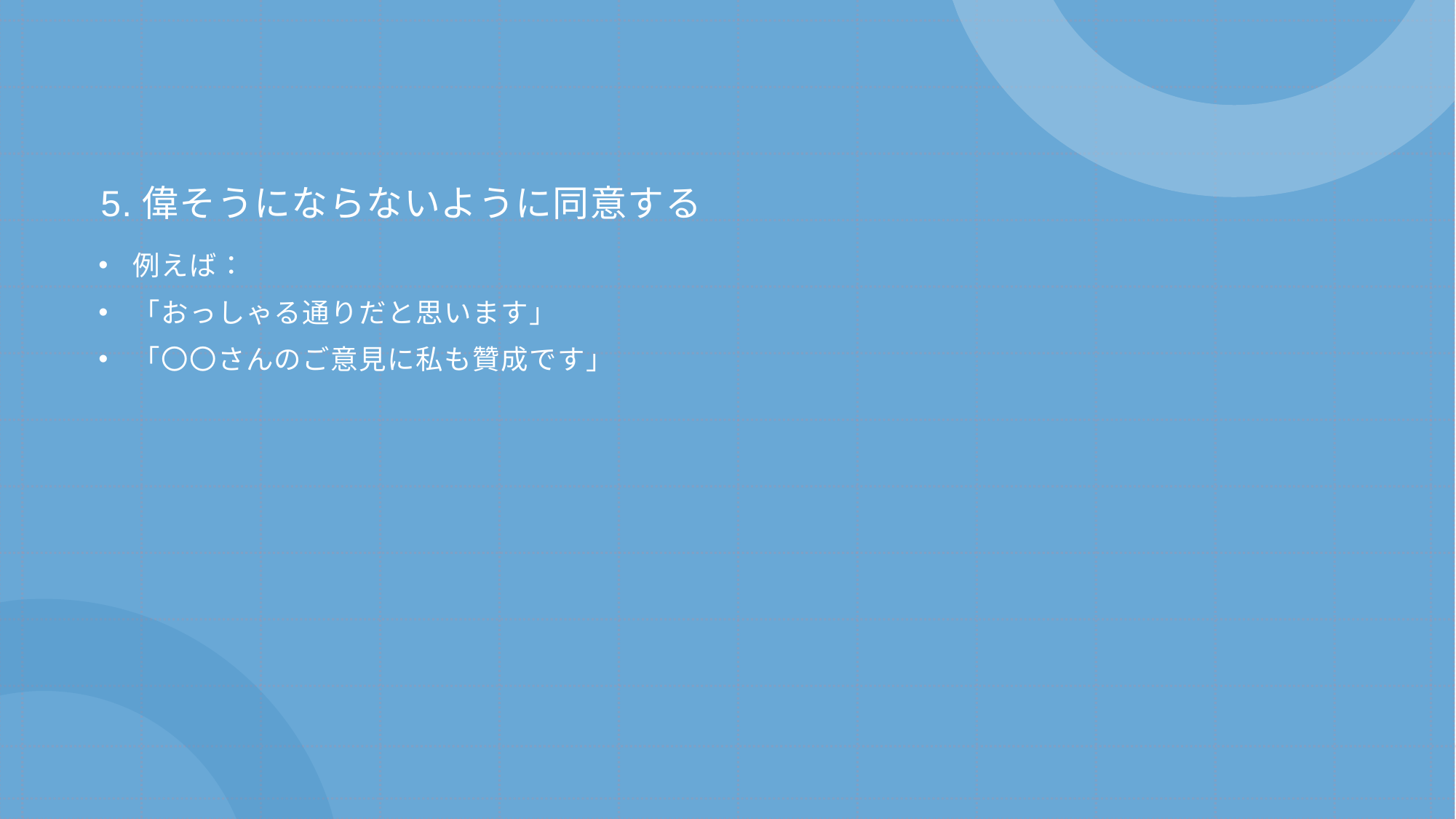

5.偉そうにならないように同意する
例えば：
「おっしゃる通りだと思います」
「〇〇さんのご意見に私も贊成です」